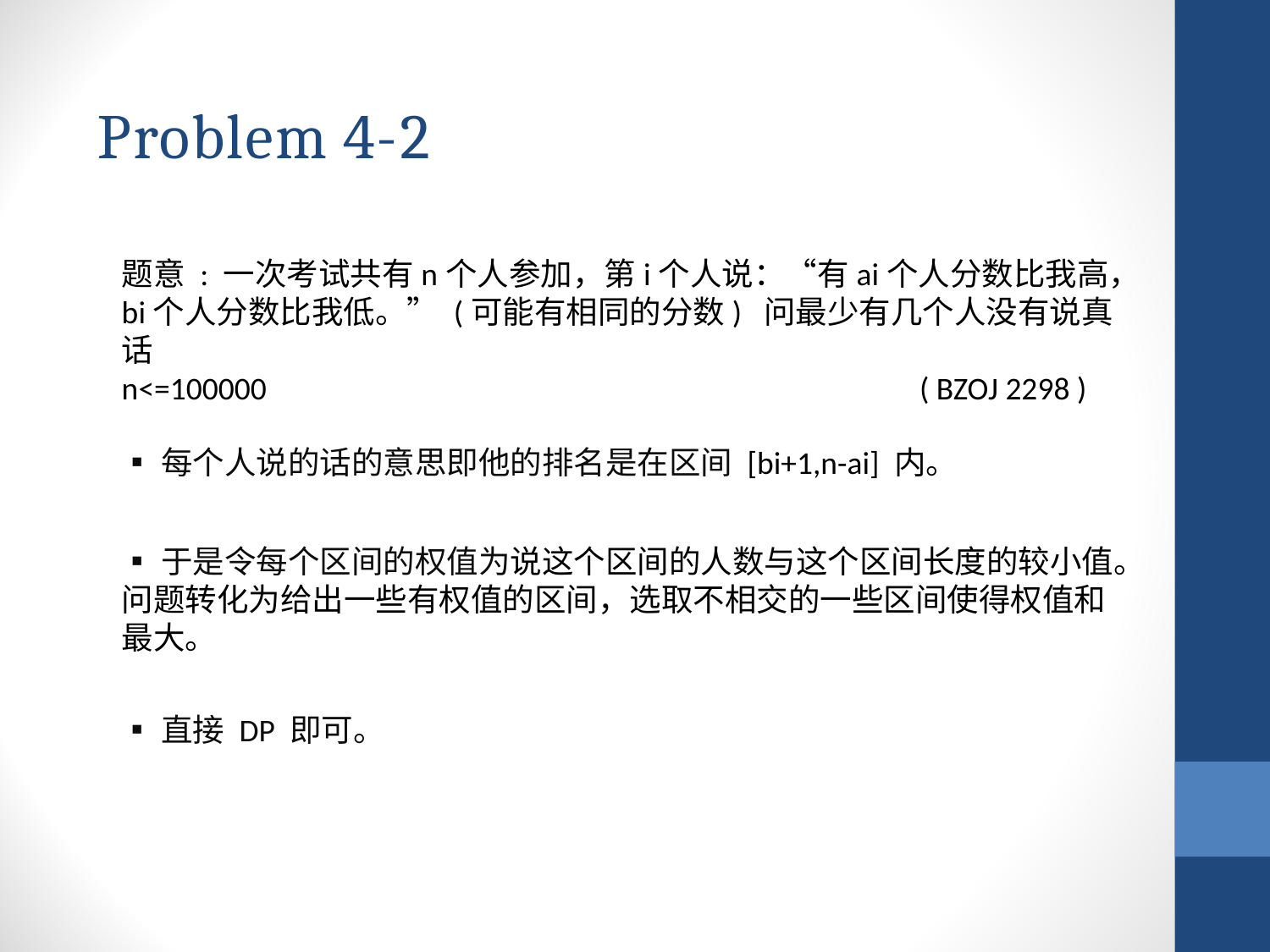

Problem 4-2
题意 : 一次考试共有n个人参加，第i个人说：“有ai个人分数比我高，bi个人分数比我低。” (可能有相同的分数)  问最少有几个人没有说真话
n<=100000					     ( BZOJ 2298 )
▪每个人说的话的意思即他的排名是在区间 [bi+1,n-ai] 内。
▪于是令每个区间的权值为说这个区间的人数与这个区间长度的较小值。问题转化为给出一些有权值的区间，选取不相交的一些区间使得权值和最大。
▪直接 DP 即可。